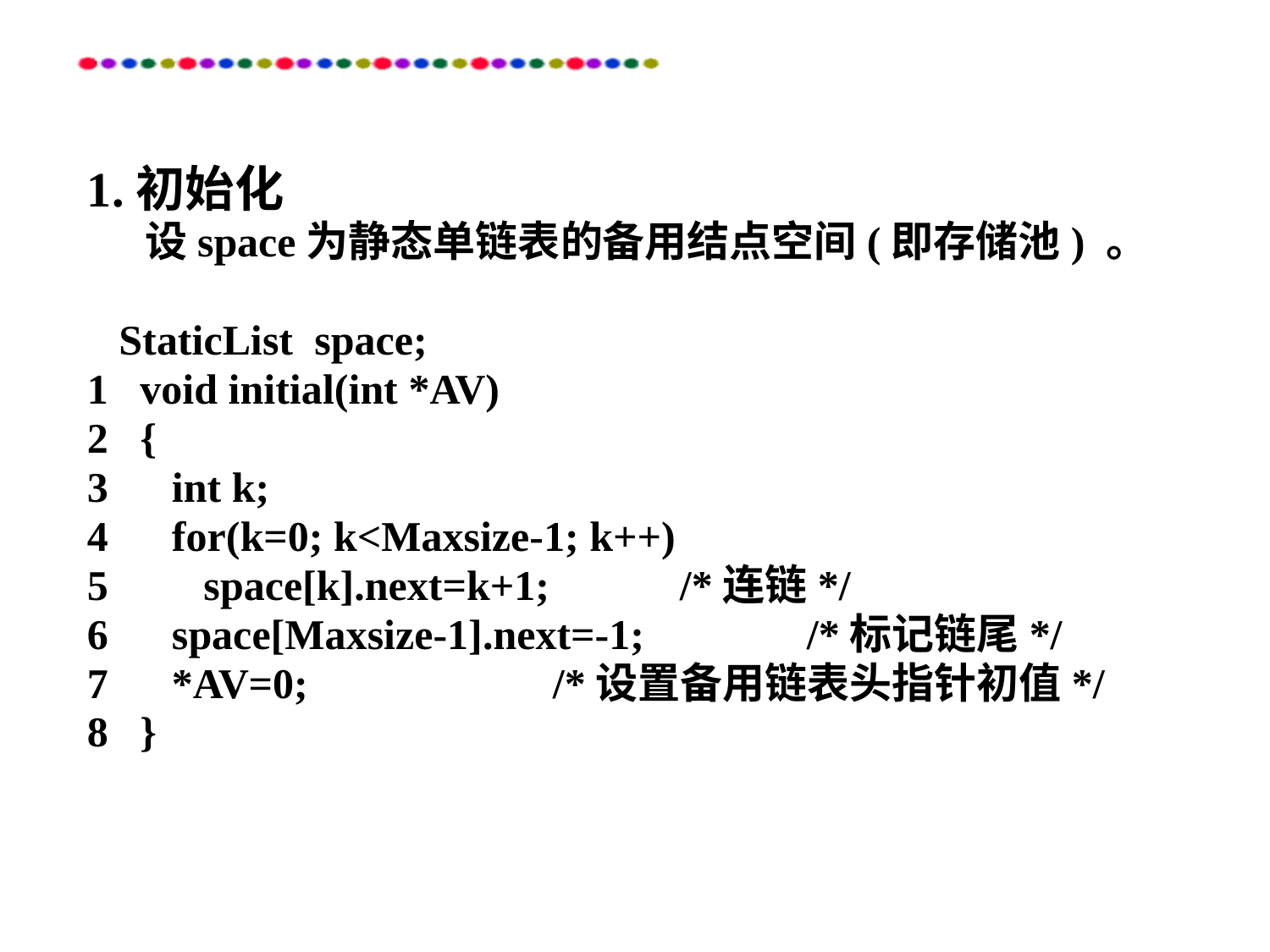

1.初始化
     设space为静态单链表的备用结点空间(即存储池) 。

   StaticList  space;
1   void initial(int *AV)
2   {
3      int k;
4      for(k=0; k<Maxsize-1; k++)
5         space[k].next=k+1;       	/*连链*/
6      space[Maxsize-1].next=-1;    	/*标记链尾*/
7      *AV=0;                   	/*设置备用链表头指针初值*/
8   }